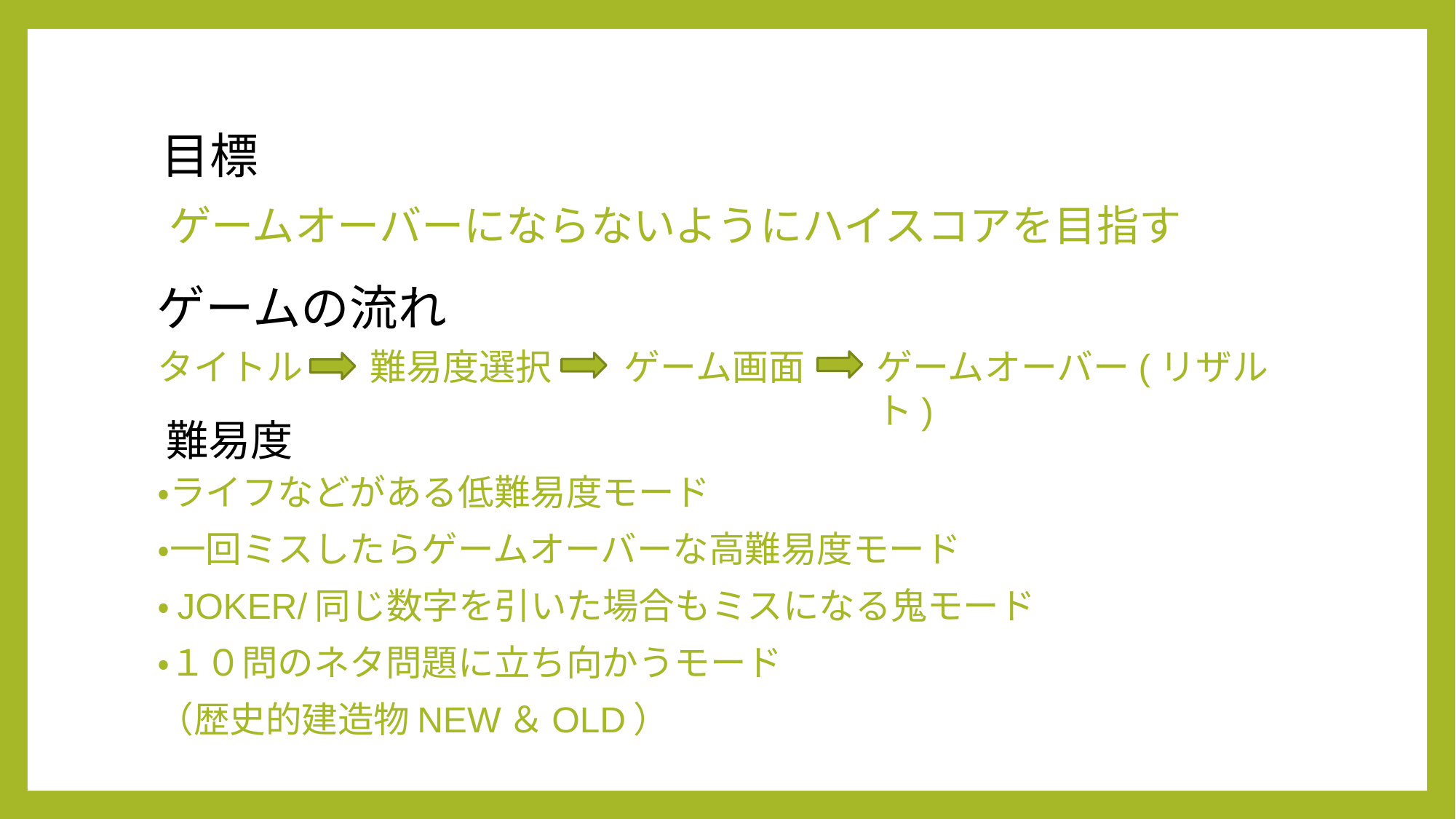

目標
ゲームオーバーにならないようにハイスコアを目指す
# ゲームの流れ
ゲーム画面
ゲームオーバー(リザルト)
タイトル
難易度選択

難易度
・ライフなどがある低難易度モード
・一回ミスしたらゲームオーバーな高難易度モード
・JOKER/同じ数字を引いた場合もミスになる鬼モード
・１０問のネタ問題に立ち向かうモード
（歴史的建造物NEW＆OLD）